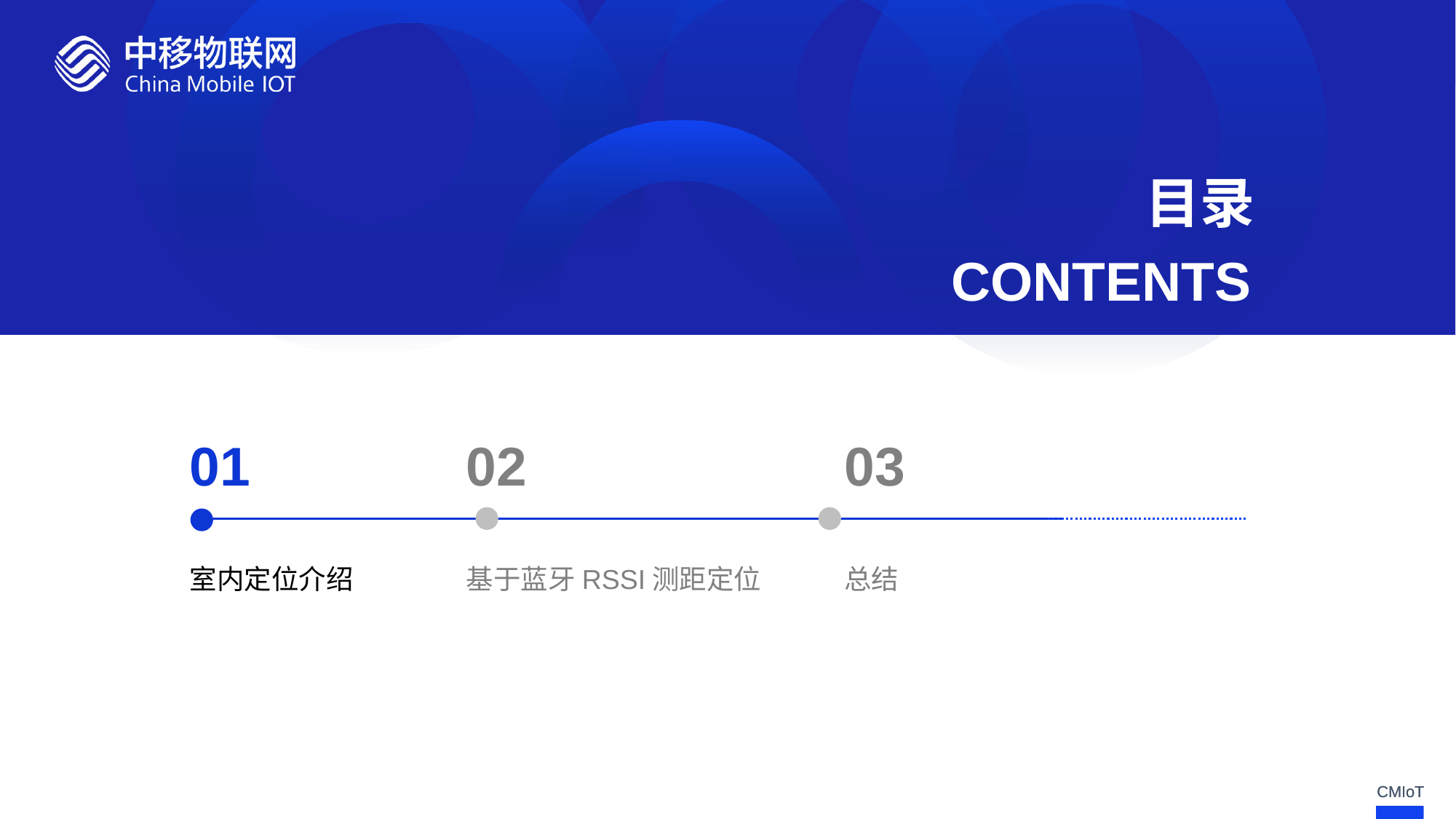

目录
CONTENTS
01

室内定位介绍
02

基于蓝牙RSSI测距定位
03

总结